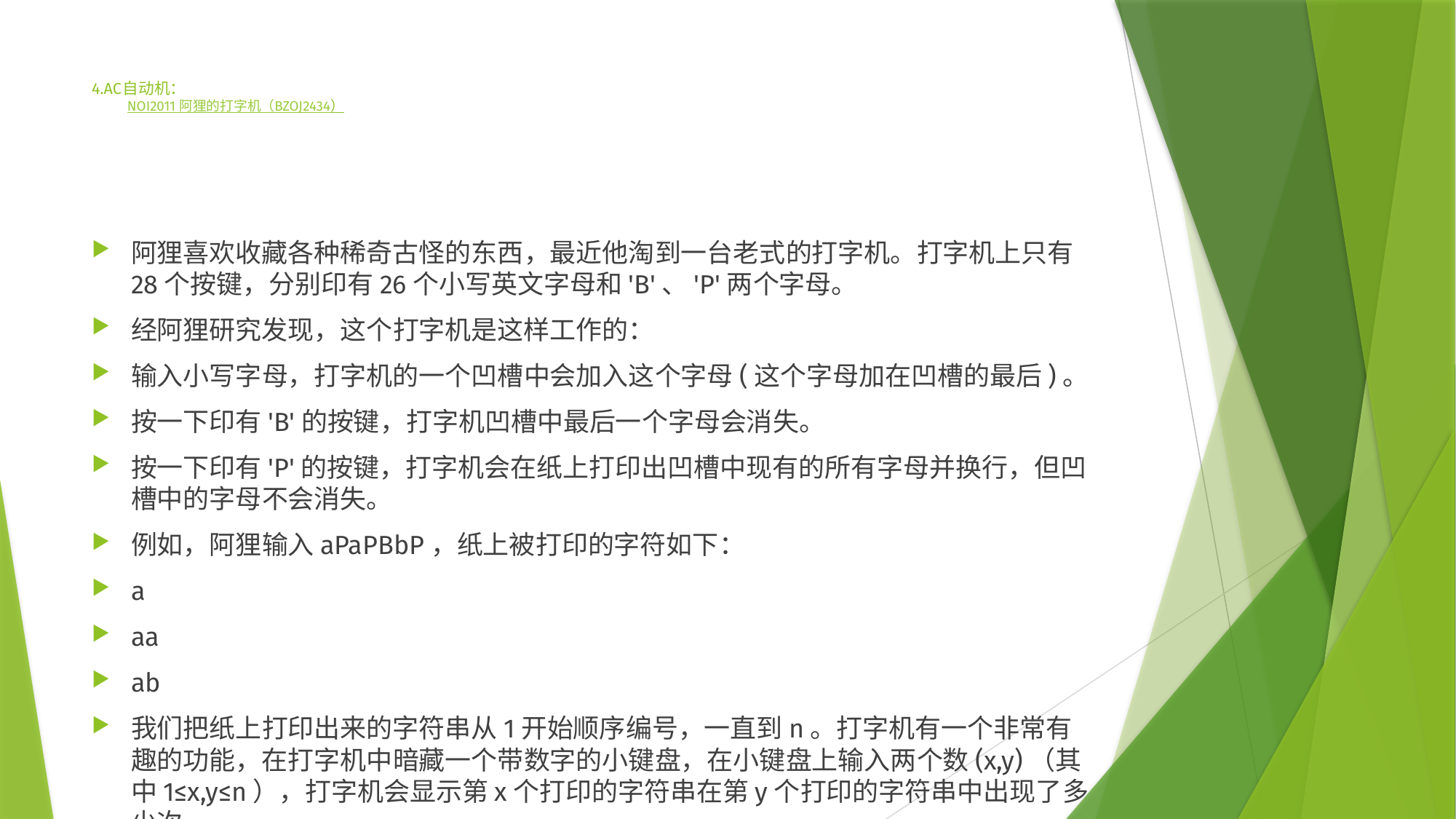

# 4.AC自动机：  NOI2011 阿狸的打字机（BZOJ2434）
阿狸喜欢收藏各种稀奇古怪的东西，最近他淘到一台老式的打字机。打字机上只有28个按键，分别印有26个小写英文字母和'B'、'P'两个字母。
经阿狸研究发现，这个打字机是这样工作的：
输入小写字母，打字机的一个凹槽中会加入这个字母(这个字母加在凹槽的最后)。
按一下印有'B'的按键，打字机凹槽中最后一个字母会消失。
按一下印有'P'的按键，打字机会在纸上打印出凹槽中现有的所有字母并换行，但凹槽中的字母不会消失。
例如，阿狸输入aPaPBbP，纸上被打印的字符如下：
a
aa
ab
我们把纸上打印出来的字符串从1开始顺序编号，一直到n。打字机有一个非常有趣的功能，在打字机中暗藏一个带数字的小键盘，在小键盘上输入两个数(x,y)（其 中1≤x,y≤n），打字机会显示第x个打印的字符串在第y个打印的字符串中出现了多少次。